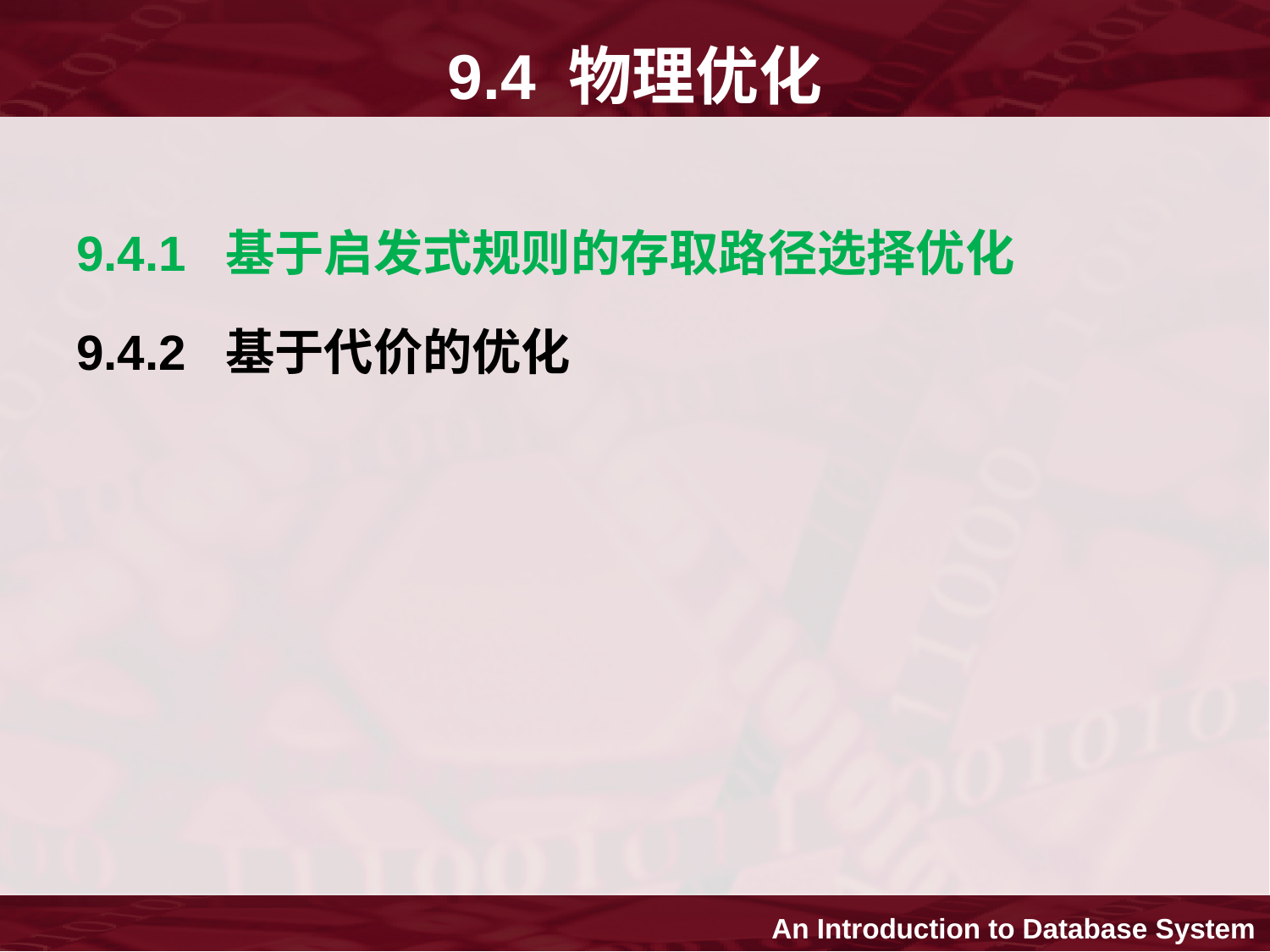

# 9.4 物理优化
9.4.1  基于启发式规则的存取路径选择优化
9.4.2  基于代价的优化